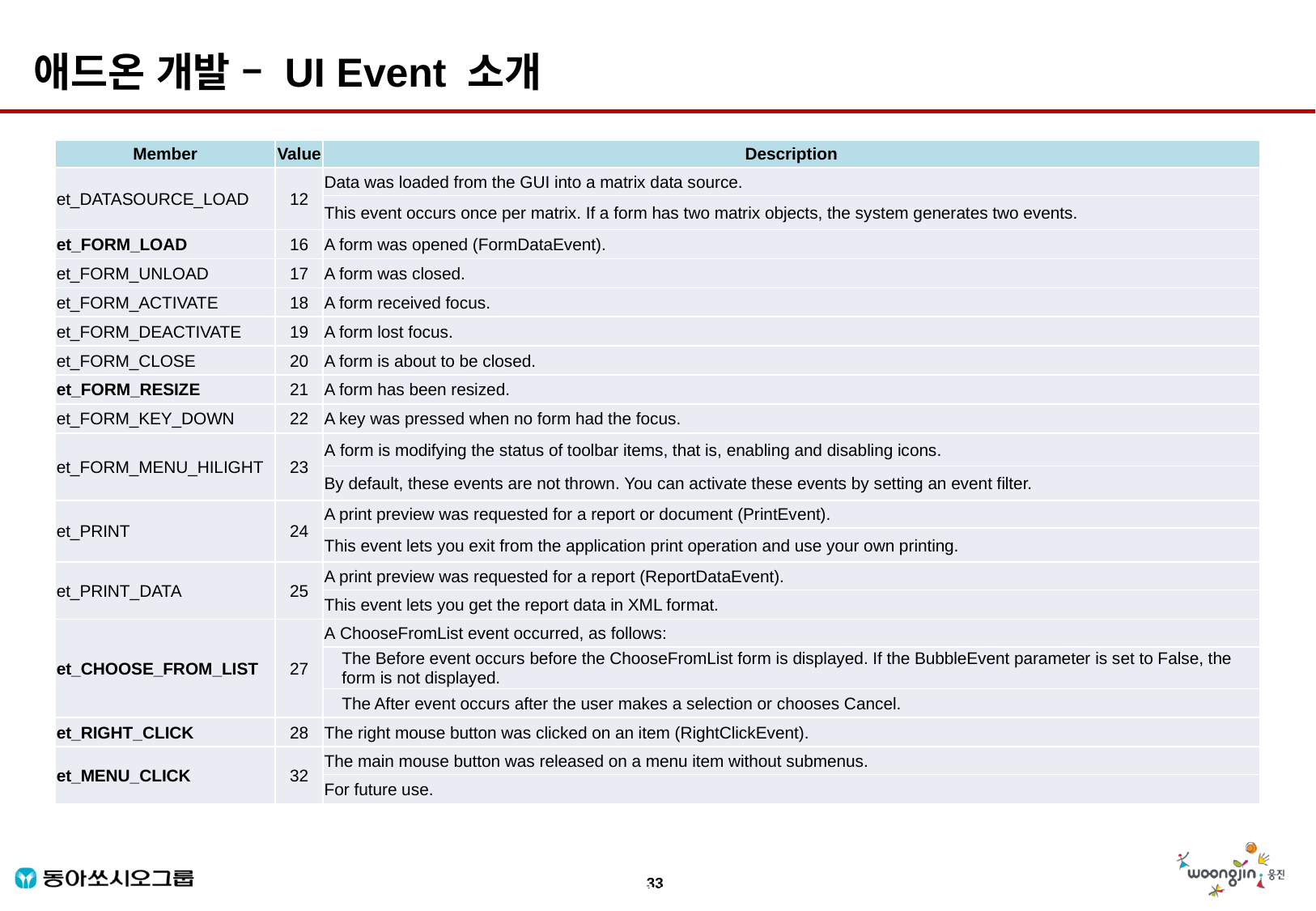

애드온 개발 – UI Event 소개
| Member | Value | Description |
| --- | --- | --- |
| et\_DATASOURCE\_LOAD | 12 | Data was loaded from the GUI into a matrix data source. |
|  |  | This event occurs once per matrix. If a form has two matrix objects, the system generates two events. |
| et\_FORM\_LOAD | 16 | A form was opened (FormDataEvent). |
| et\_FORM\_UNLOAD | 17 | A form was closed. |
| et\_FORM\_ACTIVATE | 18 | A form received focus. |
| et\_FORM\_DEACTIVATE | 19 | A form lost focus. |
| et\_FORM\_CLOSE | 20 | A form is about to be closed. |
| et\_FORM\_RESIZE | 21 | A form has been resized. |
| et\_FORM\_KEY\_DOWN | 22 | A key was pressed when no form had the focus. |
| et\_FORM\_MENU\_HILIGHT | 23 | A form is modifying the status of toolbar items, that is, enabling and disabling icons. |
|  |  | By default, these events are not thrown. You can activate these events by setting an event filter. |
| et\_PRINT | 24 | A print preview was requested for a report or document (PrintEvent). |
|  |  | This event lets you exit from the application print operation and use your own printing. |
| et\_PRINT\_DATA | 25 | A print preview was requested for a report (ReportDataEvent). |
|  |  | This event lets you get the report data in XML format. |
| et\_CHOOSE\_FROM\_LIST | 27 | A ChooseFromList event occurred, as follows: |
|  |  | The Before event occurs before the ChooseFromList form is displayed. If the BubbleEvent parameter is set to False, the form is not displayed. |
|  |  | The After event occurs after the user makes a selection or chooses Cancel. |
| et\_RIGHT\_CLICK | 28 | The right mouse button was clicked on an item (RightClickEvent). |
| et\_MENU\_CLICK | 32 | The main mouse button was released on a menu item without submenus. |
|  |  | For future use. |